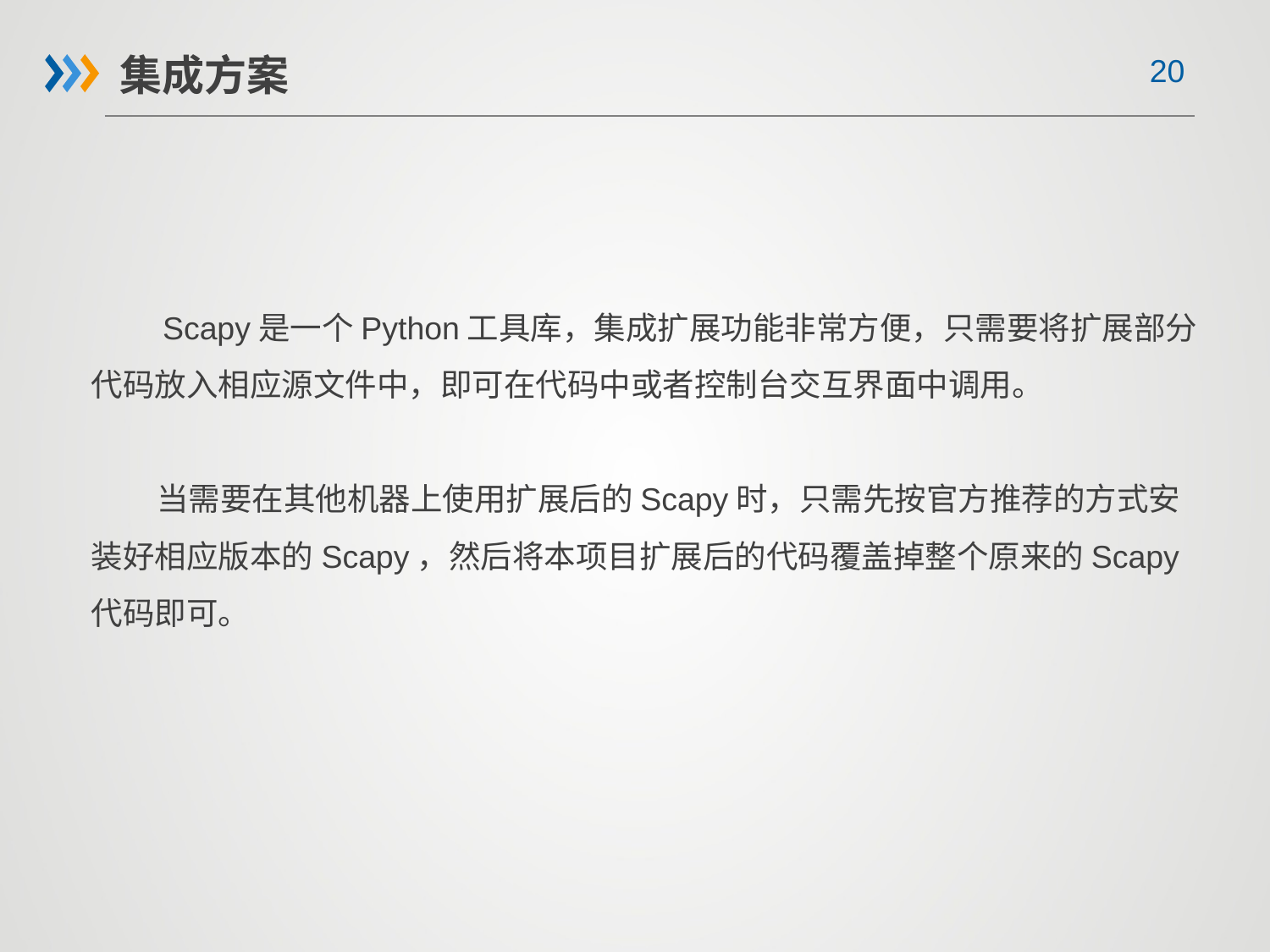

集成方案
        Scapy是一个Python工具库，集成扩展功能非常方便，只需要将扩展部分代码放入相应源文件中，即可在代码中或者控制台交互界面中调用。

        当需要在其他机器上使用扩展后的Scapy时，只需先按官方推荐的方式安装好相应版本的Scapy，然后将本项目扩展后的代码覆盖掉整个原来的Scapy代码即可。